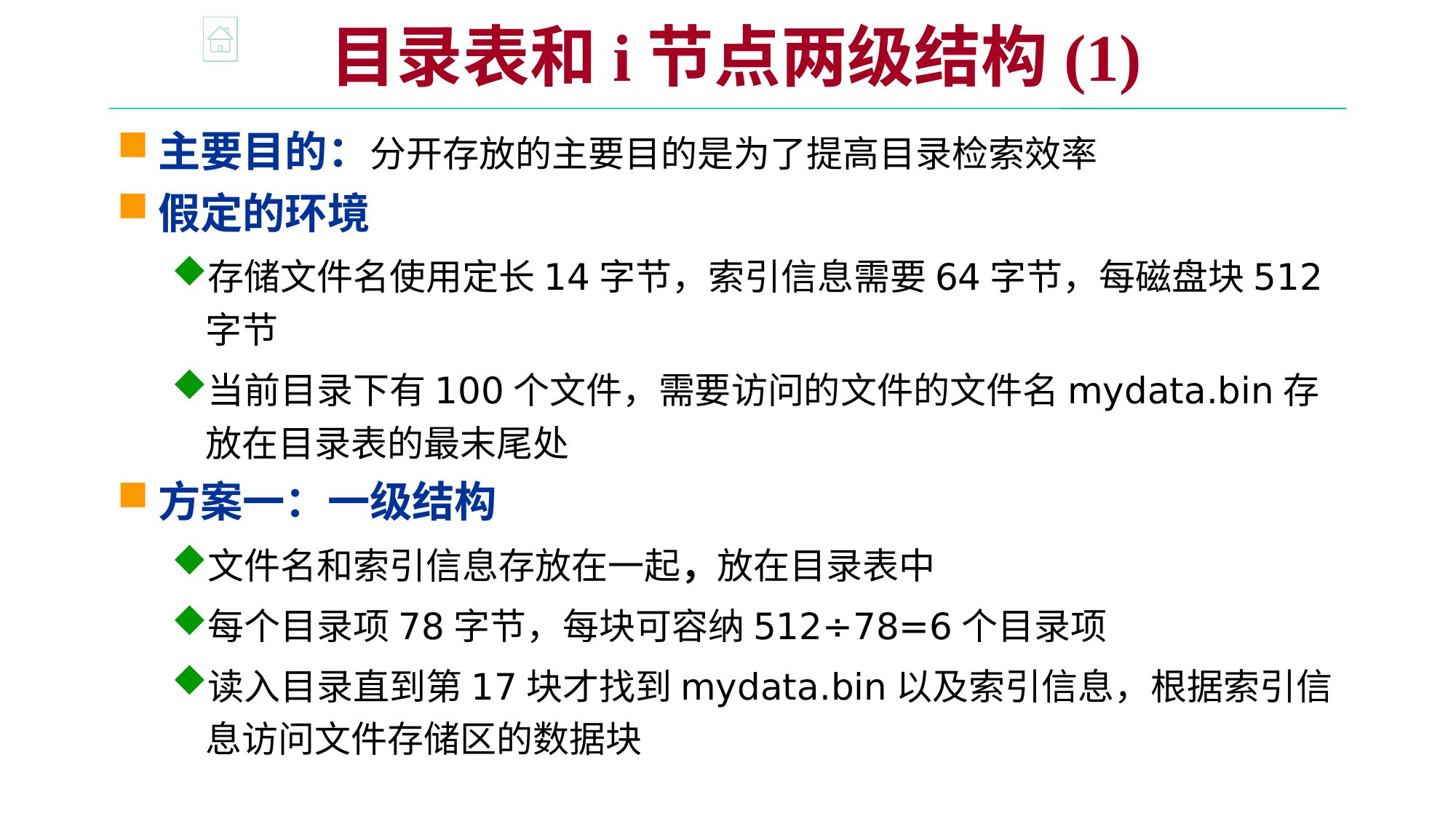

目录表和i节点两级结构(1)

主要目的：分开存放的主要目的是为了提高目录检索效率
假定的环境
存储文件名使用定长14字节，索引信息需要64字节，每磁盘块512字节
当前目录下有100个文件，需要访问的文件的文件名mydata.bin存放在目录表的最末尾处
方案一：一级结构
文件名和索引信息存放在一起，放在目录表中
每个目录项78字节，每块可容纳512÷78=6个目录项
读入目录直到第17块才找到mydata.bin以及索引信息，根据索引信息访问文件存储区的数据块